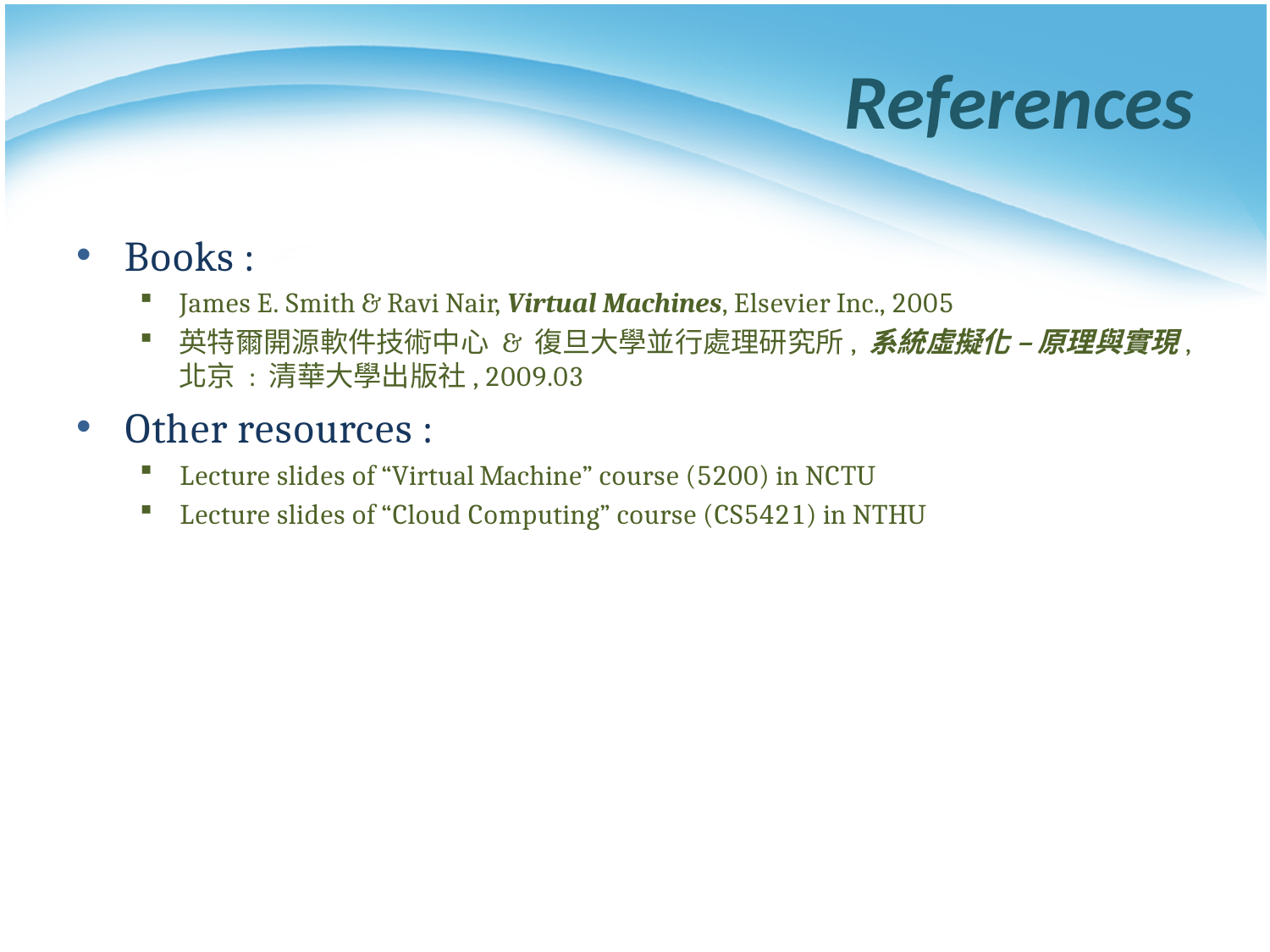

# References
Books :
James E. Smith & Ravi Nair, Virtual Machines, Elsevier Inc., 2005
英特爾開源軟件技術中心 & 復旦大學並行處理研究所, 系統虛擬化 – 原理與實現, 北京 : 清華大學出版社, 2009.03
Other resources :
Lecture slides of “Virtual Machine” course (5200) in NCTU
Lecture slides of “Cloud Computing” course (CS5421) in NTHU